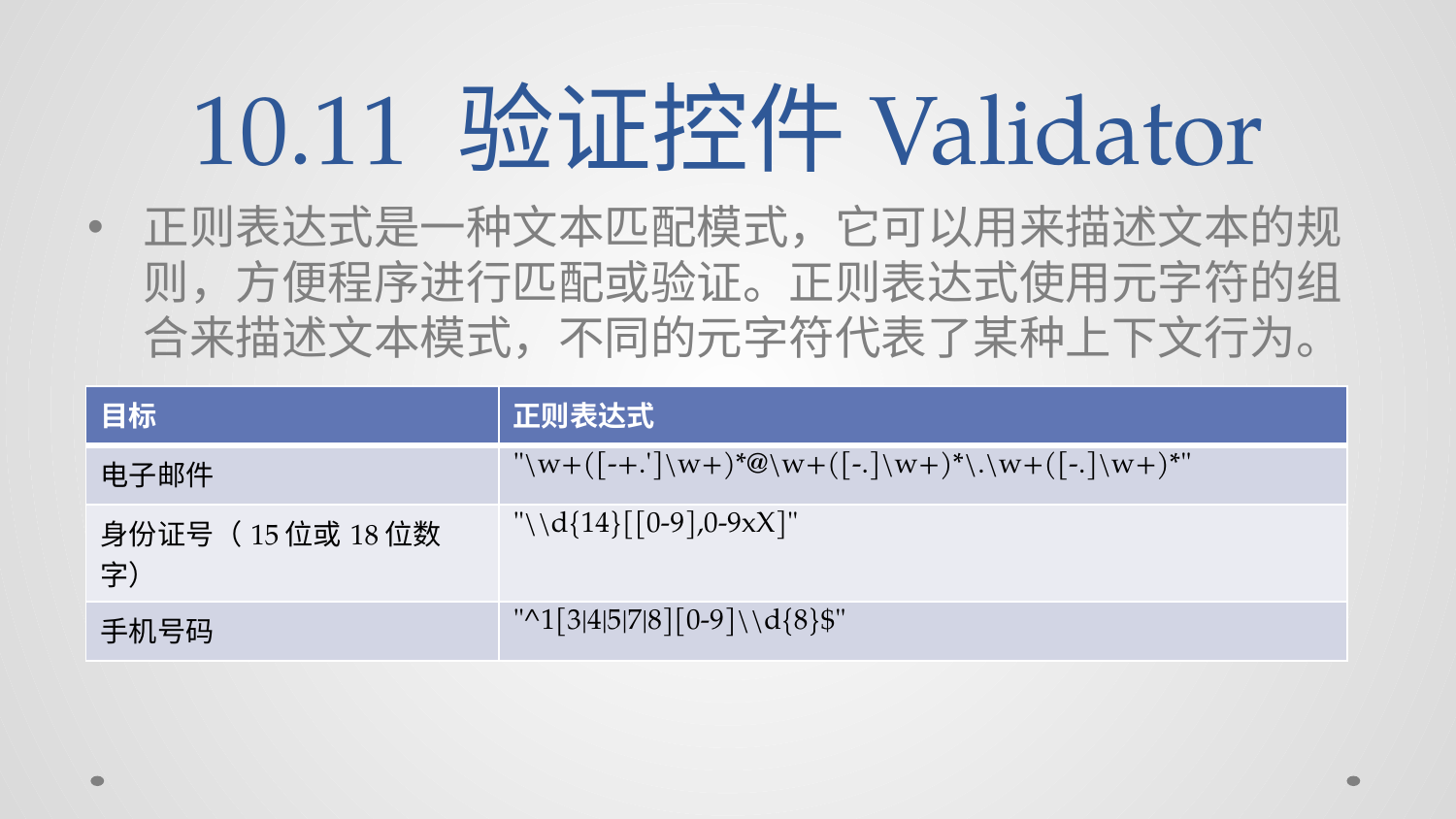

# 10.11 验证控件Validator
正则表达式是一种文本匹配模式，它可以用来描述文本的规则，方便程序进行匹配或验证。正则表达式使用元字符的组合来描述文本模式，不同的元字符代表了某种上下文行为。
| 目标 | 正则表达式 |
| --- | --- |
| 电子邮件 | "\w+([-+.']\w+)\*@\w+([-.]\w+)\*\.\w+([-.]\w+)\*" |
| 身份证号（15位或18位数字） | "\\d{14}[[0-9],0-9xX]" |
| 手机号码 | "^1[3|4|5|7|8][0-9]\\d{8}$" |